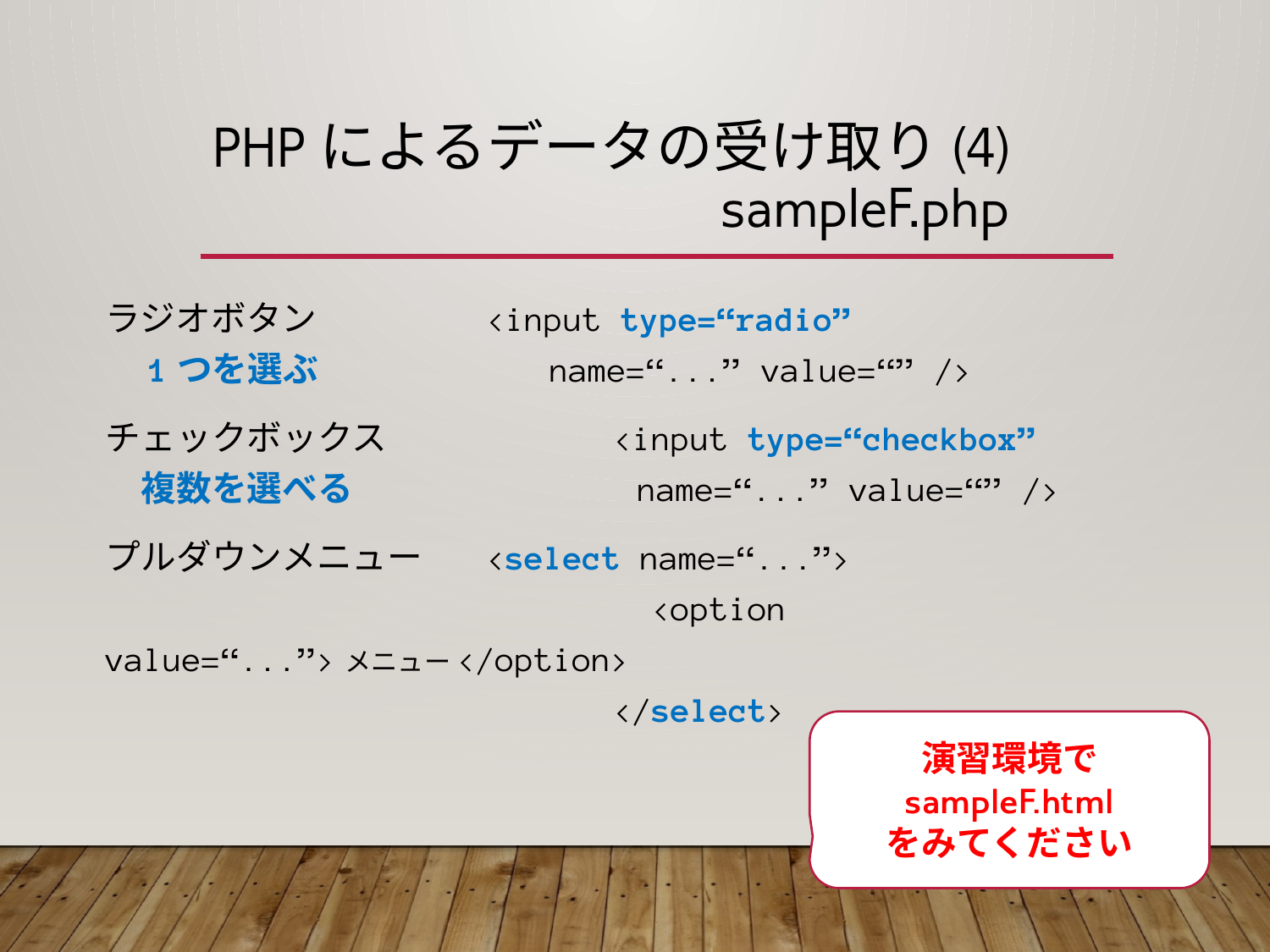

# PHPによるデータの受け取り(4) sampleF.php
ラジオボタン		<input type=“radio”
　1つを選ぶ		       name=“...” value=“” />
チェックボックス		<input type=“checkbox”
　複数を選べる			  name=“...” value=“” />
プルダウンメニュー	<select name=“...”>
				  <option value=“...”>メニュー</option>
				</select>

演習環境で
sampleF.html
をみてください